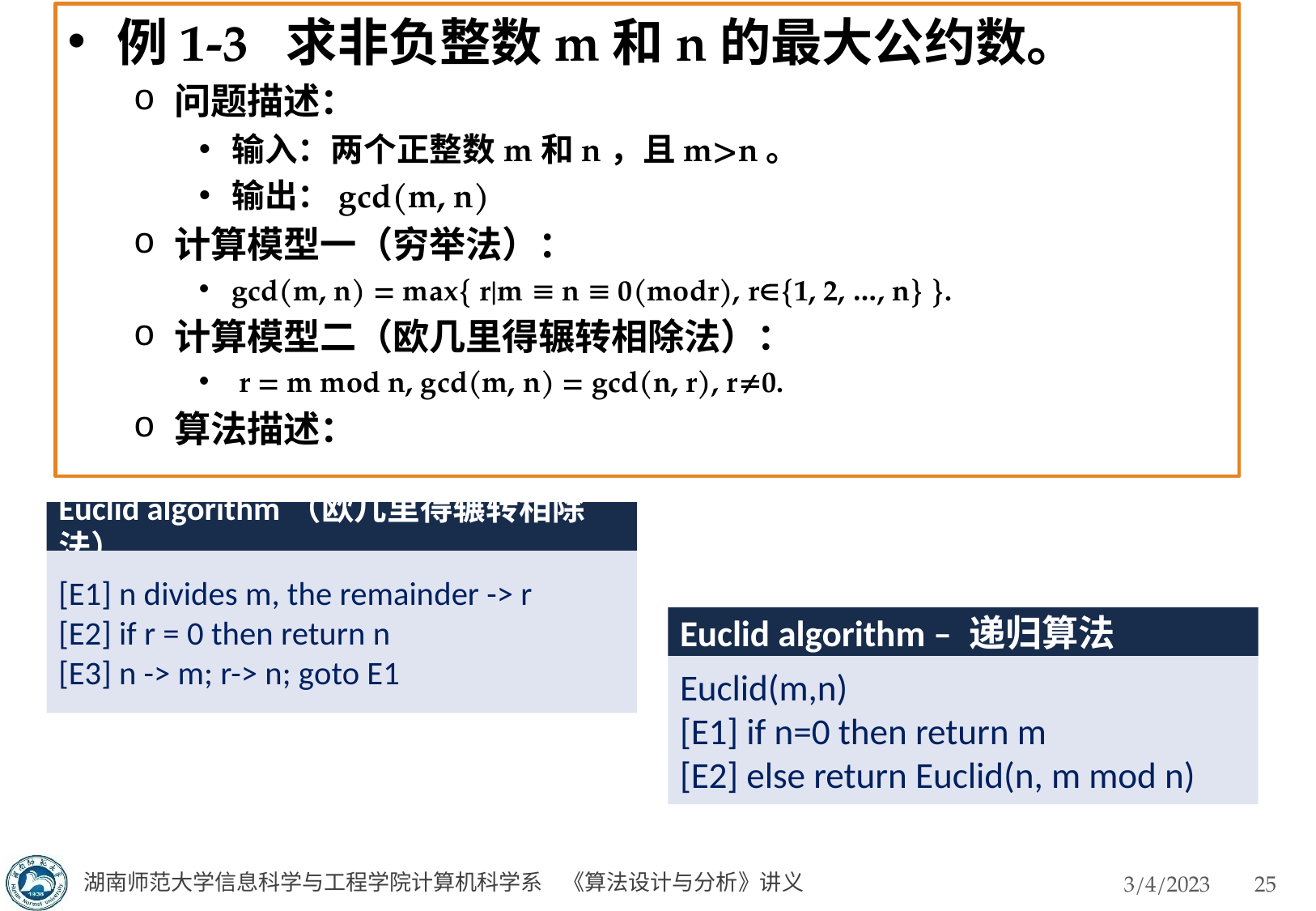

例1-3  求非负整数m和n的最大公约数。
问题描述：
输入：两个正整数m和n，且m>n。
输出：gcd(m, n)
计算模型一（穷举法）：
gcd(m, n) = max{ r|m ≡ n ≡ 0(modr), r∈{1, 2, …, n} }.
计算模型二（欧几里得辗转相除法）：
 r = m mod n, gcd(m, n) = gcd(n, r), r≠0.
算法描述：
Euclid algorithm（欧几里得辗转相除法）
[E1] n divides m, the remainder -> r
[E2] if r = 0 then return n
[E3] n -> m; r-> n; goto E1
Euclid algorithm – 递归算法
Euclid(m,n)
[E1] if n=0 then return m
[E2] else return Euclid(n, m mod n)
湖南师范大学信息科学与工程学院计算机科学系   《算法设计与分析》讲义
3/4/2023
25